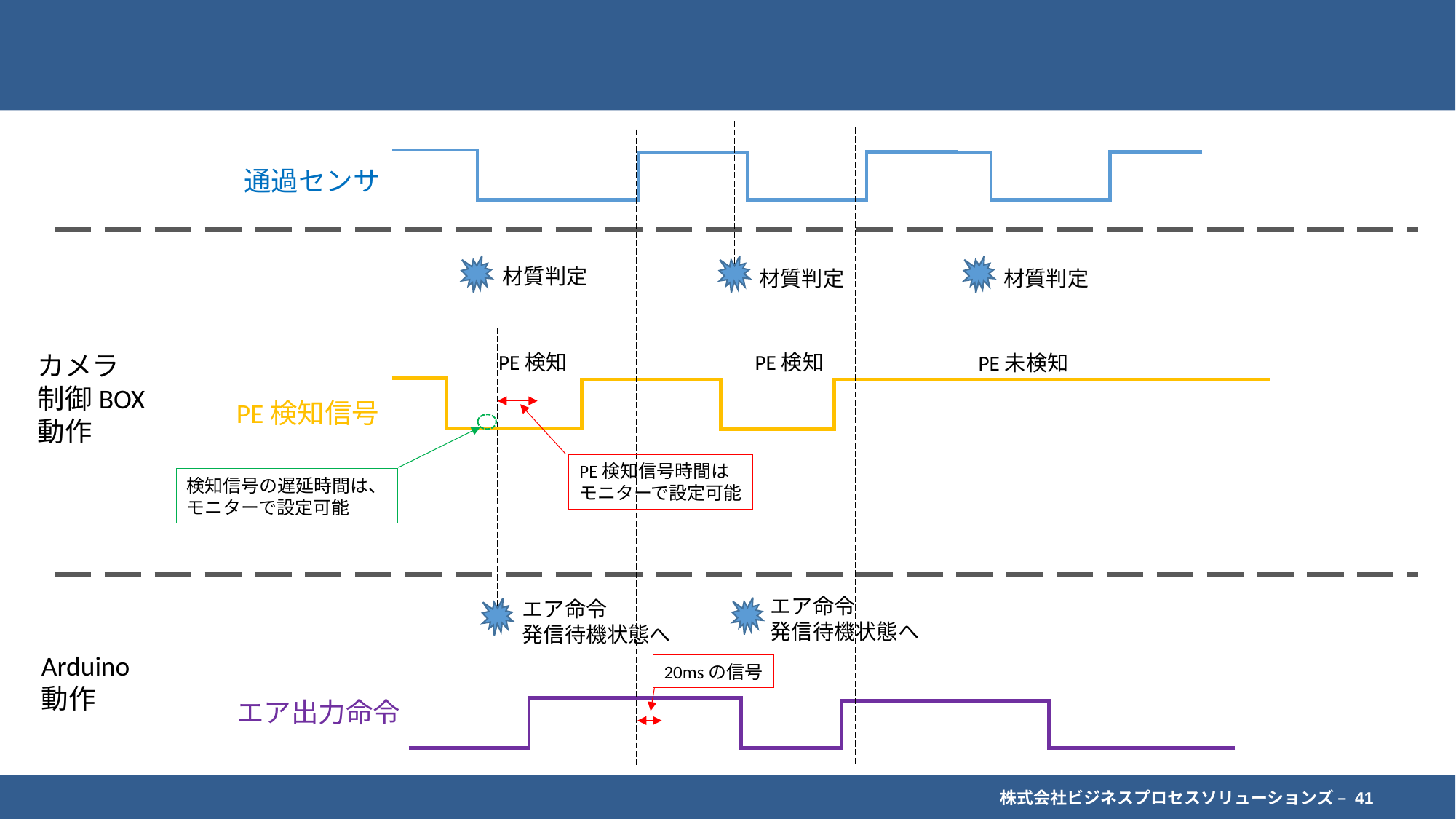

#
通過センサ

材質判定
材質判定
材質判定
カメラ
制御BOX
動作
PE検知
PE検知
PE未検知
PE検知信号
PE検知信号時間は
モニターで設定可能

検知信号の遅延時間は、
モニターで設定可能
エア命令
発信待機状態へ
エア命令
発信待機状態へ

Arduino
動作
20msの信号
エア出力命令
株式会社ビジネスプロセスソリューションズ – 41